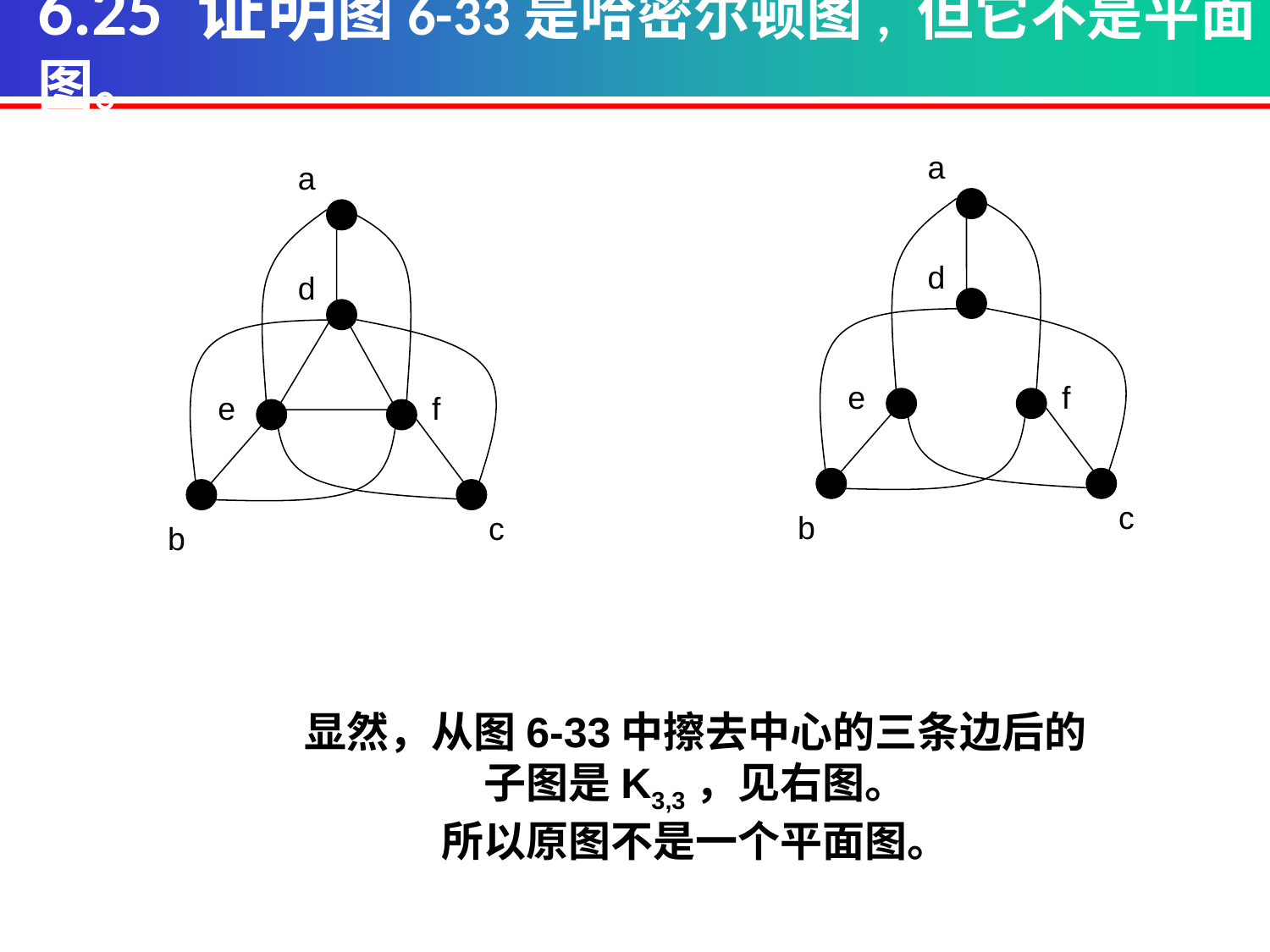

6.25 证明图6-33是哈密尔顿图, 但它不是平面图。
a

d

e
f

c
b
a

d

e
f

c
b
显然，从图6-33中擦去中心的三条边后的
子图是K3,3，见右图。
所以原图不是一个平面图。